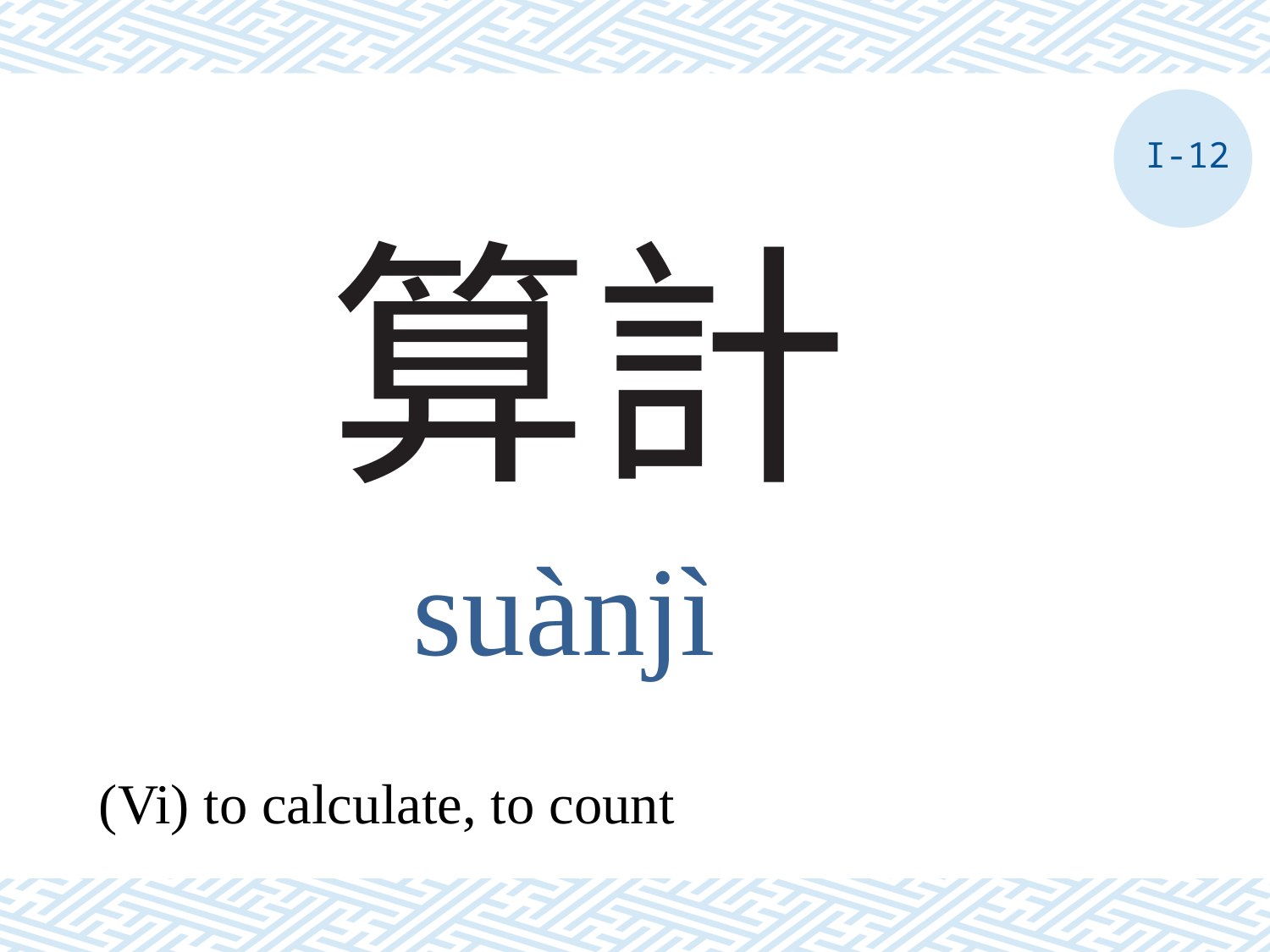

I-12

# 算計
suànjì
(Vi) to calculate, to count